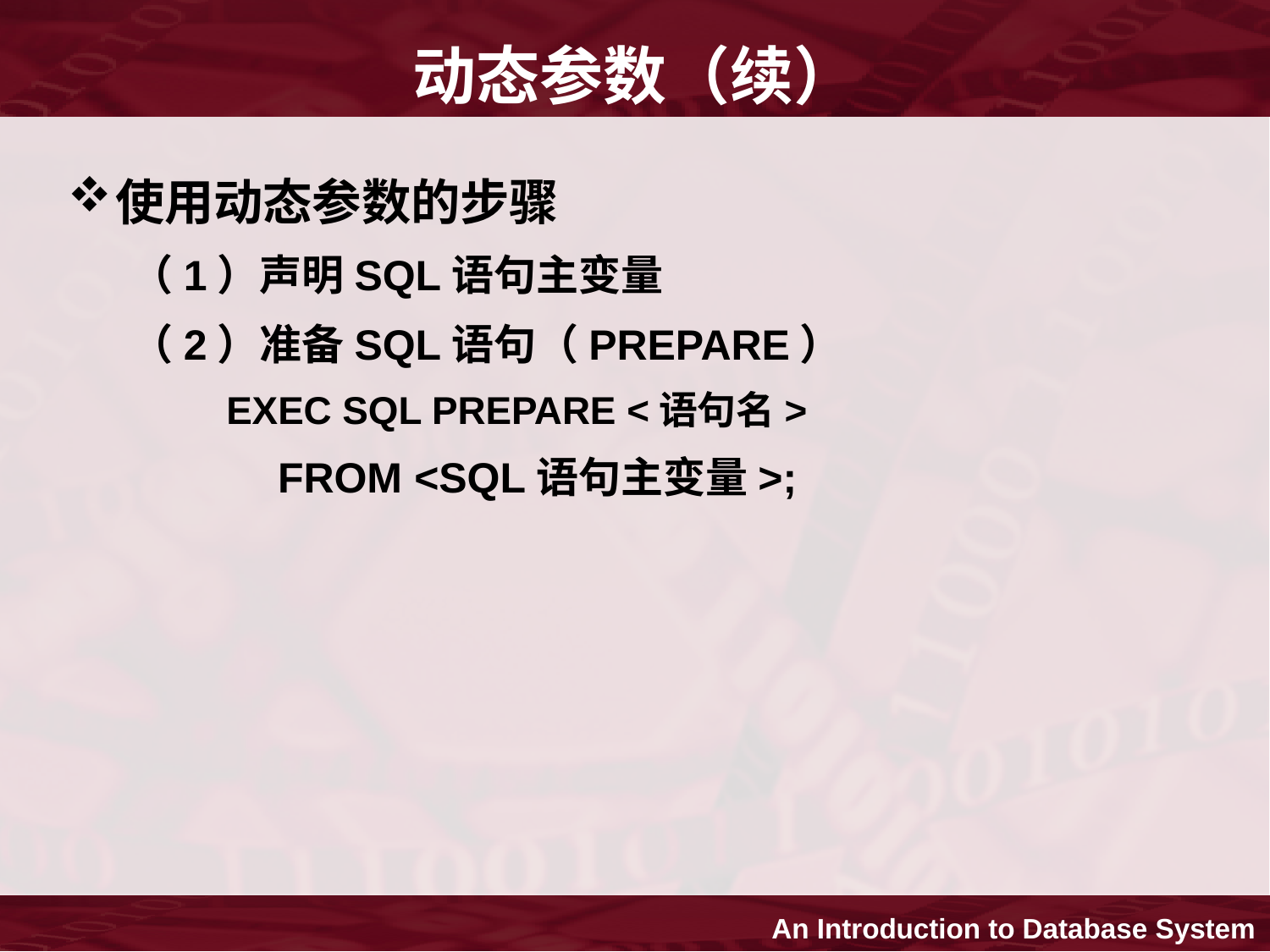

# 动态参数（续）
使用动态参数的步骤
（1）声明SQL语句主变量
（2）准备SQL语句（PREPARE）
	EXEC SQL PREPARE <语句名>
		   FROM <SQL语句主变量>;